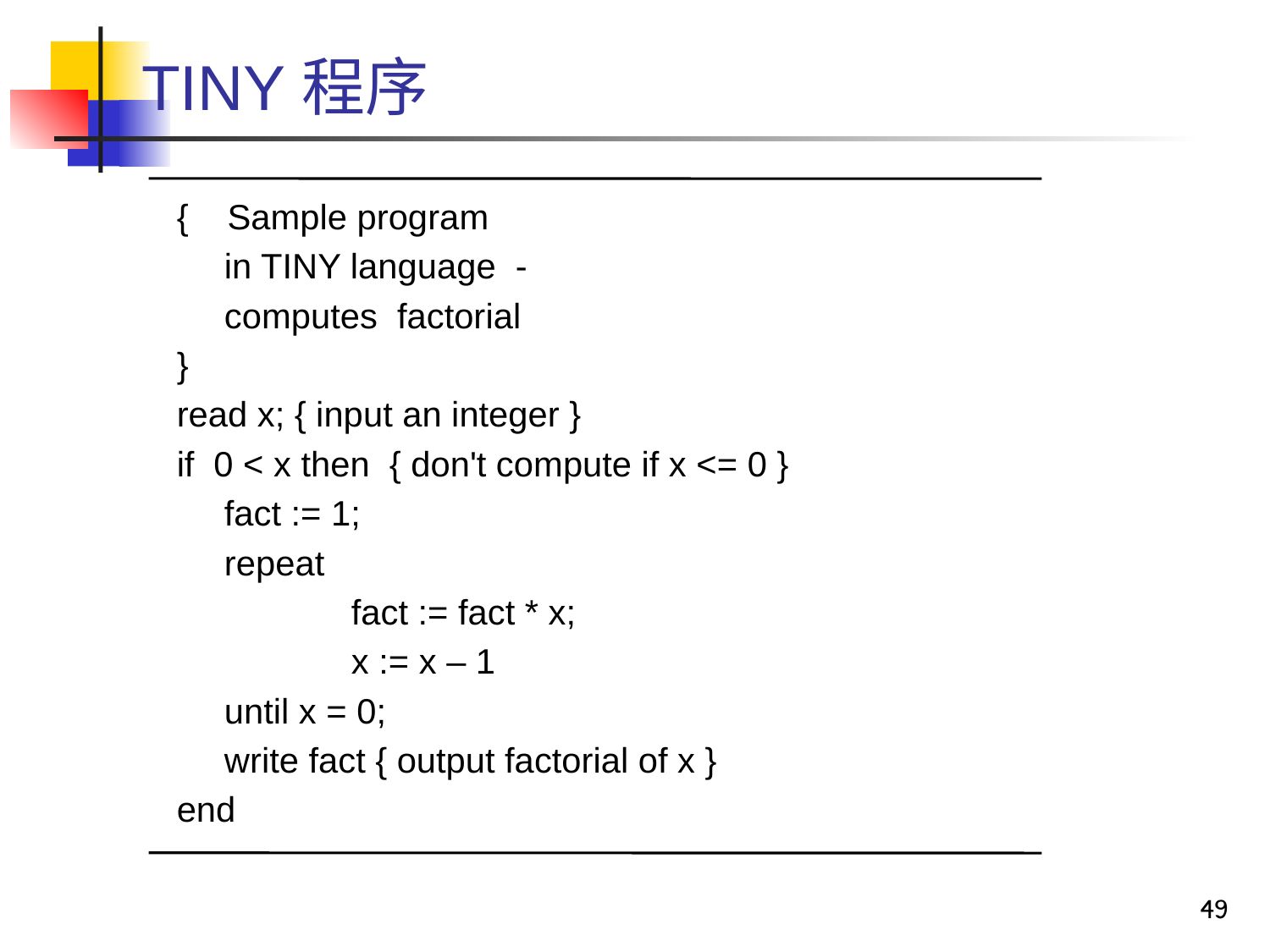

# TINY程序
{    Sample program
	in TINY language  -
	computes  factorial
}
read x; { input an integer }
if  0 < x then  { don't compute if x <= 0 }
	fact := 1;
	repeat
		fact := fact * x;
		x := x – 1
	until x = 0;
	write fact { output factorial of x }
end
49